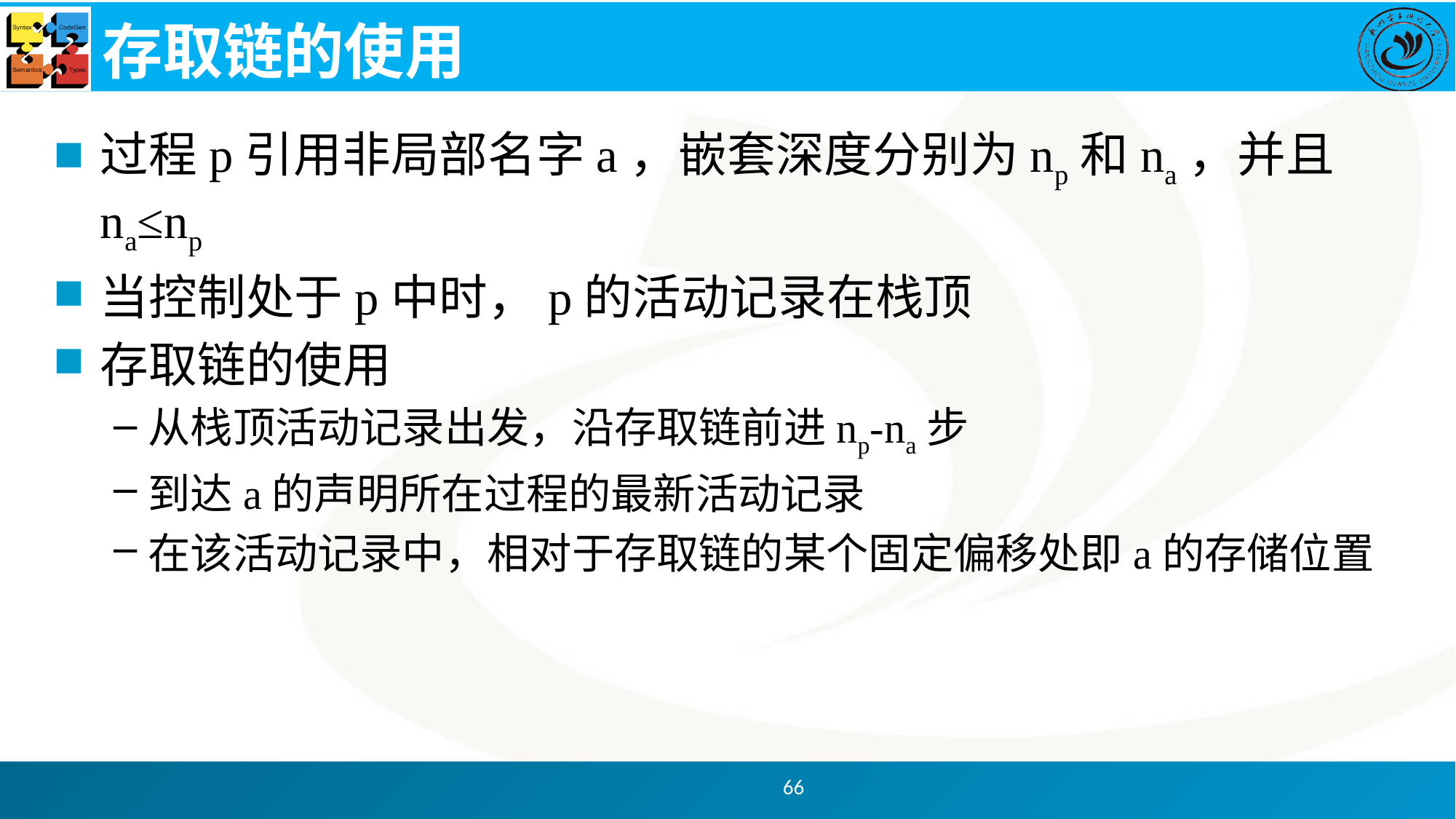

# 存取链的使用
过程p引用非局部名字a，嵌套深度分别为np和na，并且na≤np
当控制处于p中时，p的活动记录在栈顶
存取链的使用
从栈顶活动记录出发，沿存取链前进np-na步
到达a的声明所在过程的最新活动记录
在该活动记录中，相对于存取链的某个固定偏移处即a的存储位置
66